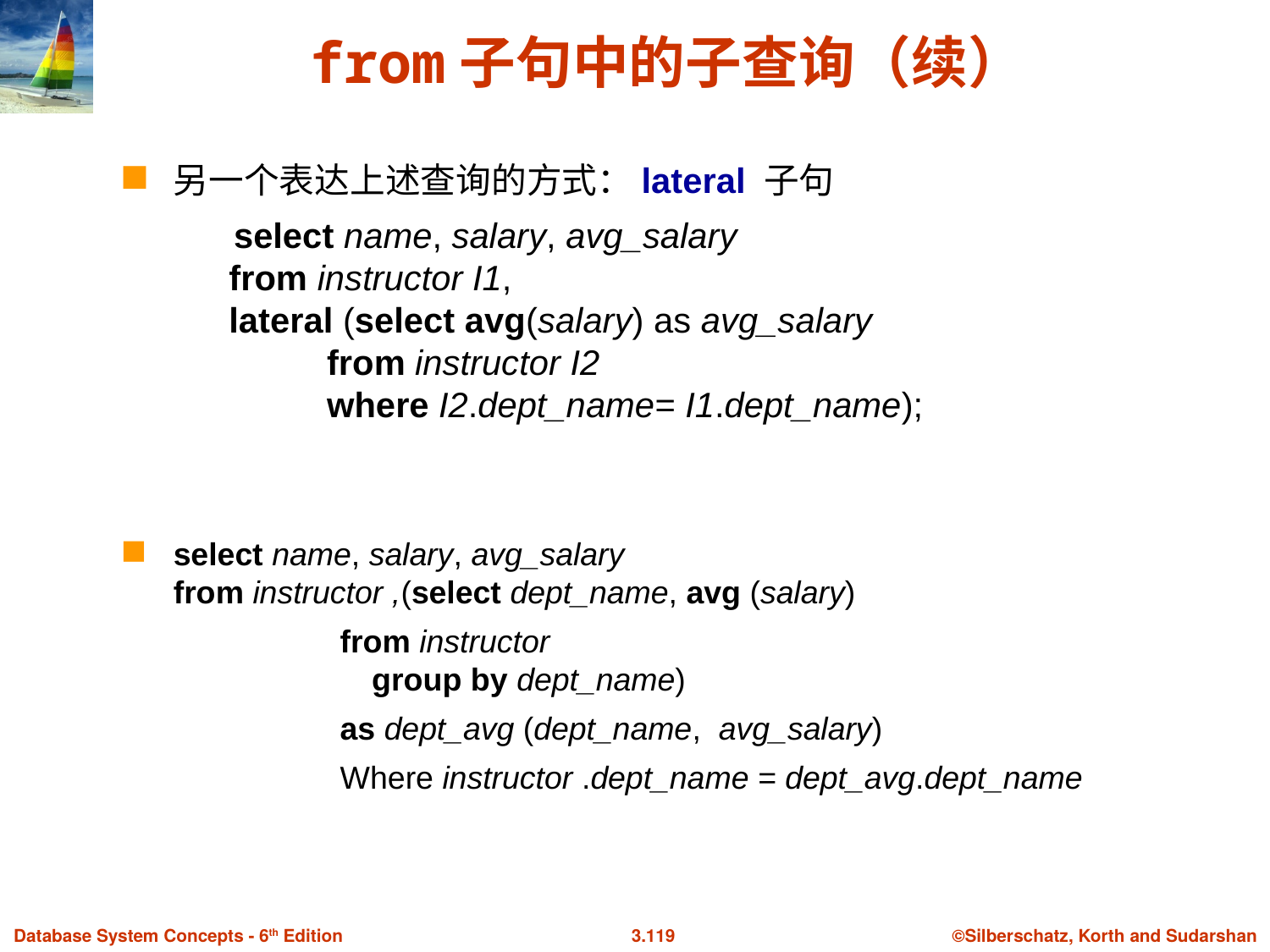

# from子句中的子查询（续）
另一个表达上述查询的方式：lateral 子句
     select name, salary, avg_salary
from instructor I1,
lateral (select avg(salary) as avg_salary
           from instructor I2
           where I2.dept_name= I1.dept_name);

select name, salary, avg_salary
from instructor ,(select dept_name, avg (salary)
from instructor
group by dept_name)
as dept_avg (dept_name,  avg_salary)
Where instructor .dept_name = dept_avg.dept_name